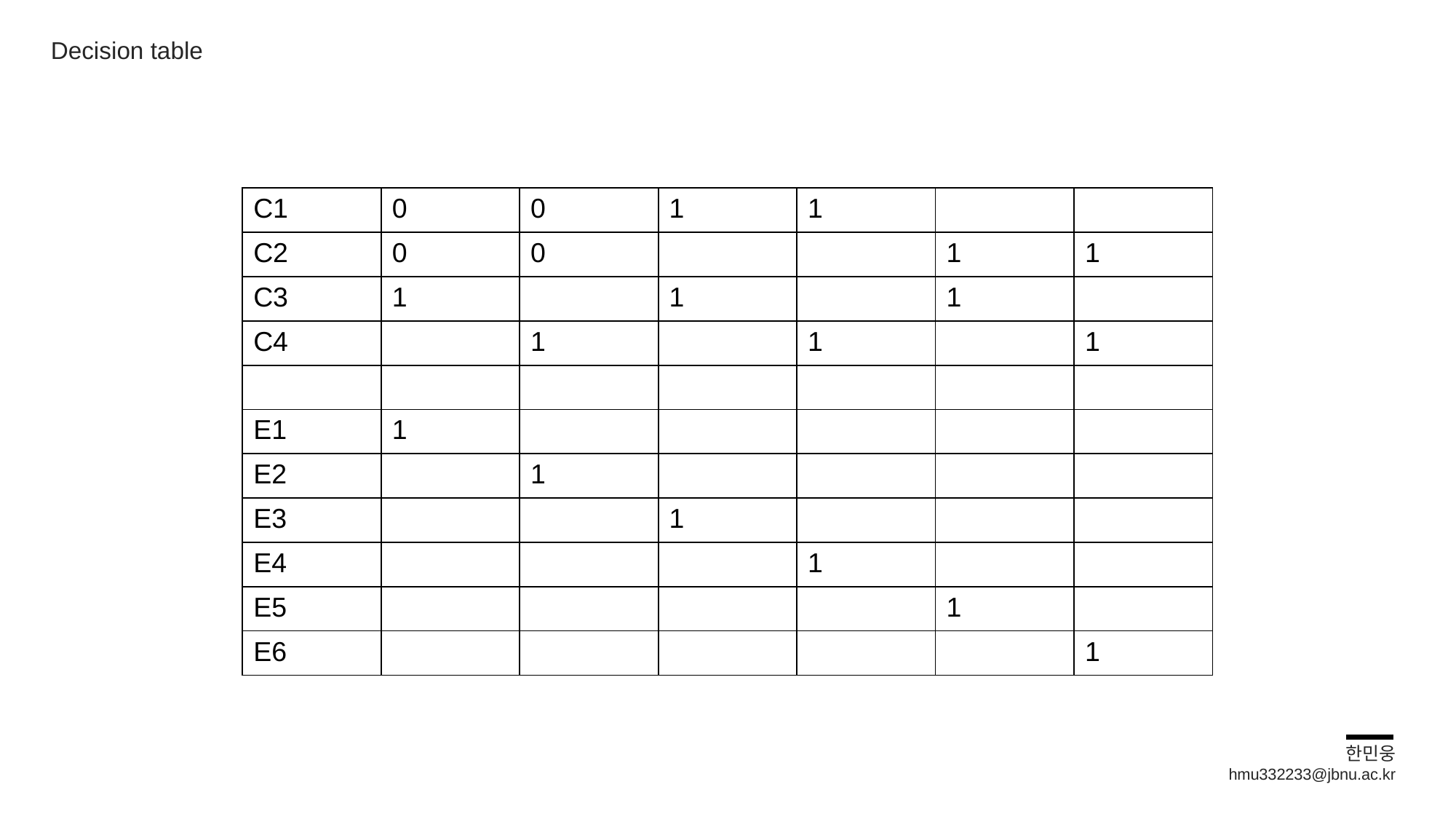

Decision table
| C1 | 0 | 0 | 1 | 1 |  |  |
| --- | --- | --- | --- | --- | --- | --- |
| C2 | 0 | 0 |  |  | 1 | 1 |
| C3 | 1 |  | 1 |  | 1 |  |
| C4 |  | 1 |  | 1 |  | 1 |
|  |  |  |  |  |  |  |
| E1 | 1 |  |  |  |  |  |
| E2 |  | 1 |  |  |  |  |
| E3 |  |  | 1 |  |  |  |
| E4 |  |  |  | 1 |  |  |
| E5 |  |  |  |  | 1 |  |
| E6 |  |  |  |  |  | 1 |
한민웅
hmu332233@jbnu.ac.kr